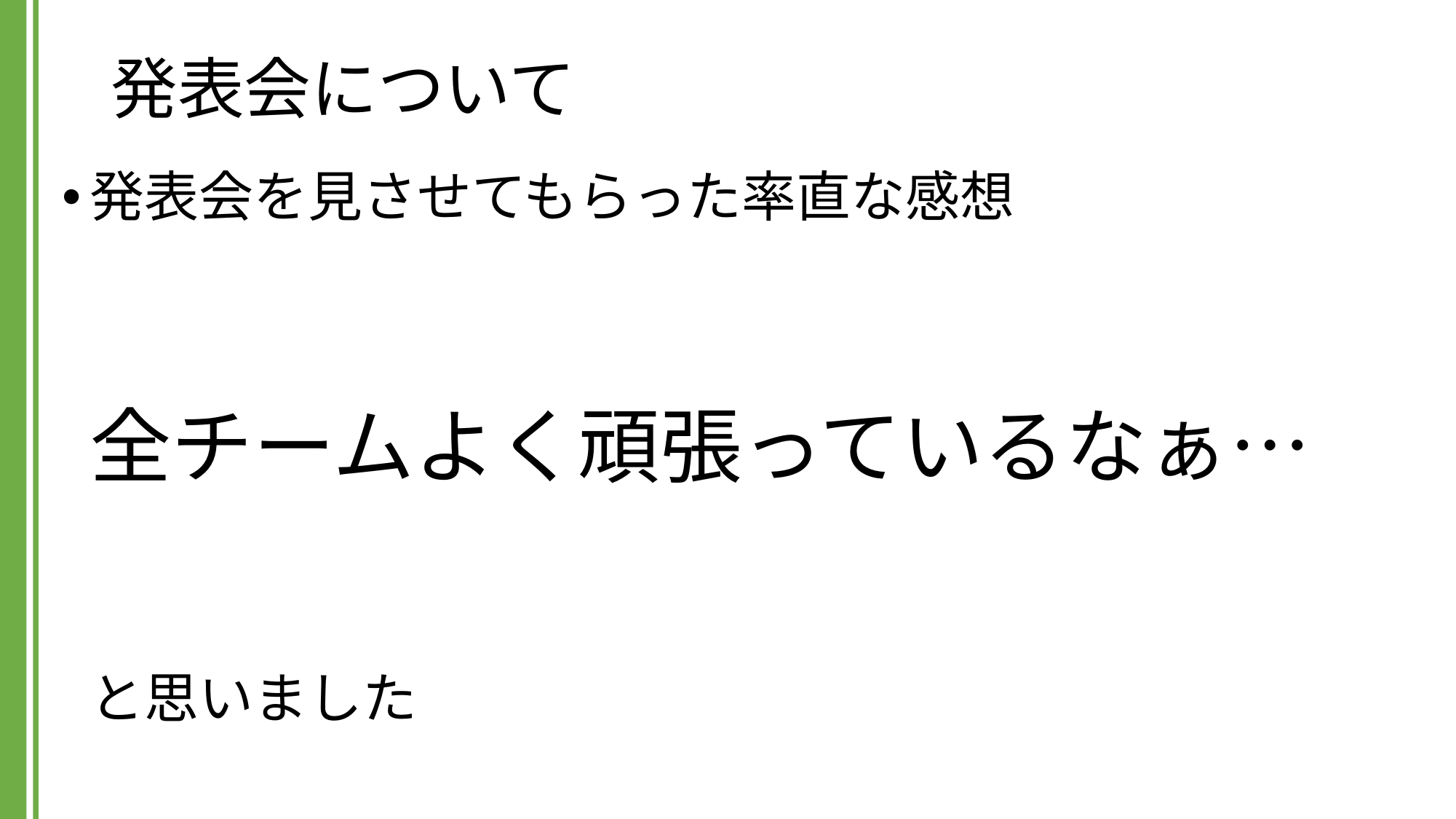

# 発表会について
発表会を見させてもらった率直な感想
全チームよく頑張っているなぁ…
と思いました